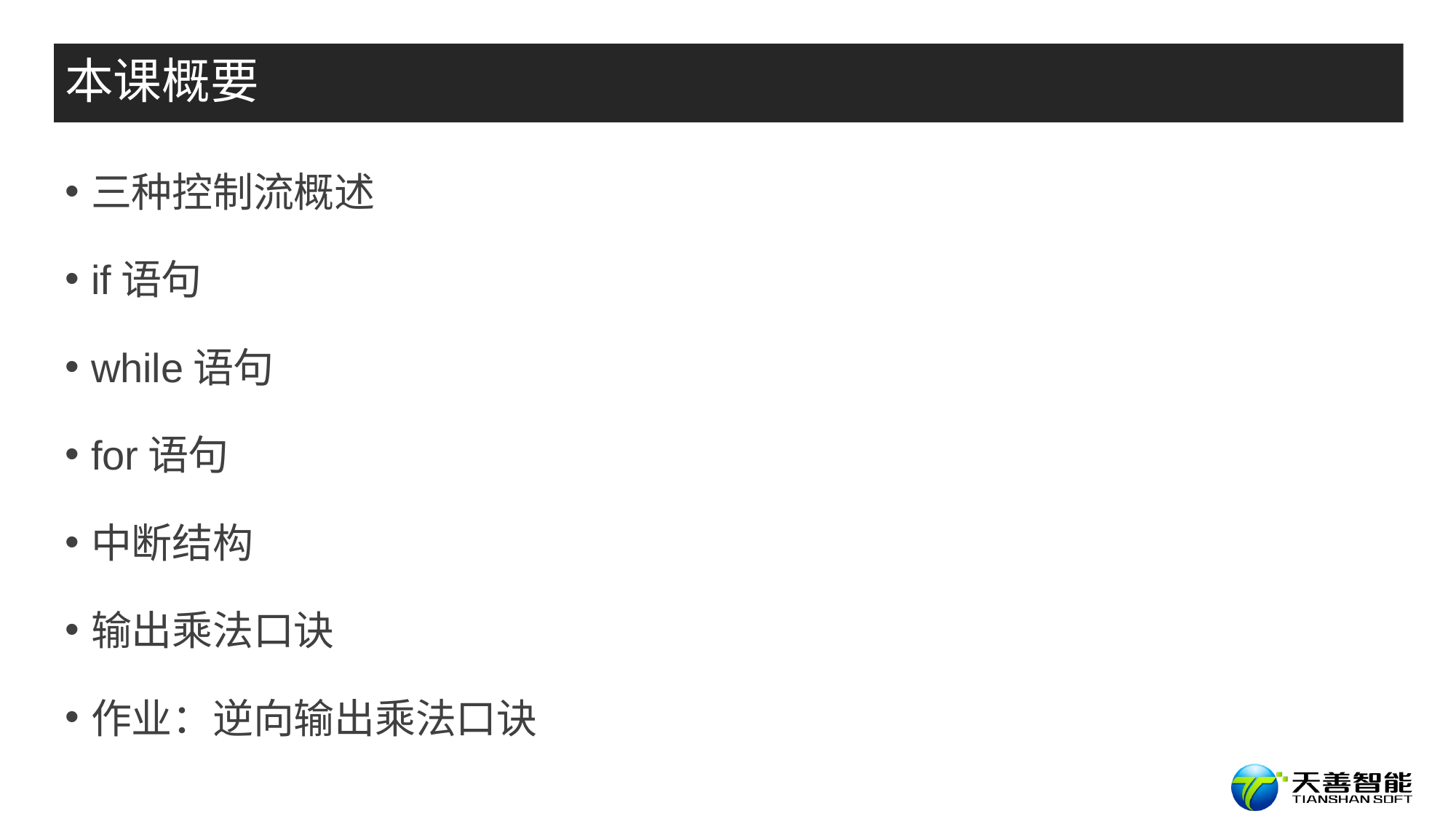

# 本课概要
三种控制流概述
if语句
while语句
for语句
中断结构
输出乘法口诀
作业：逆向输出乘法口诀